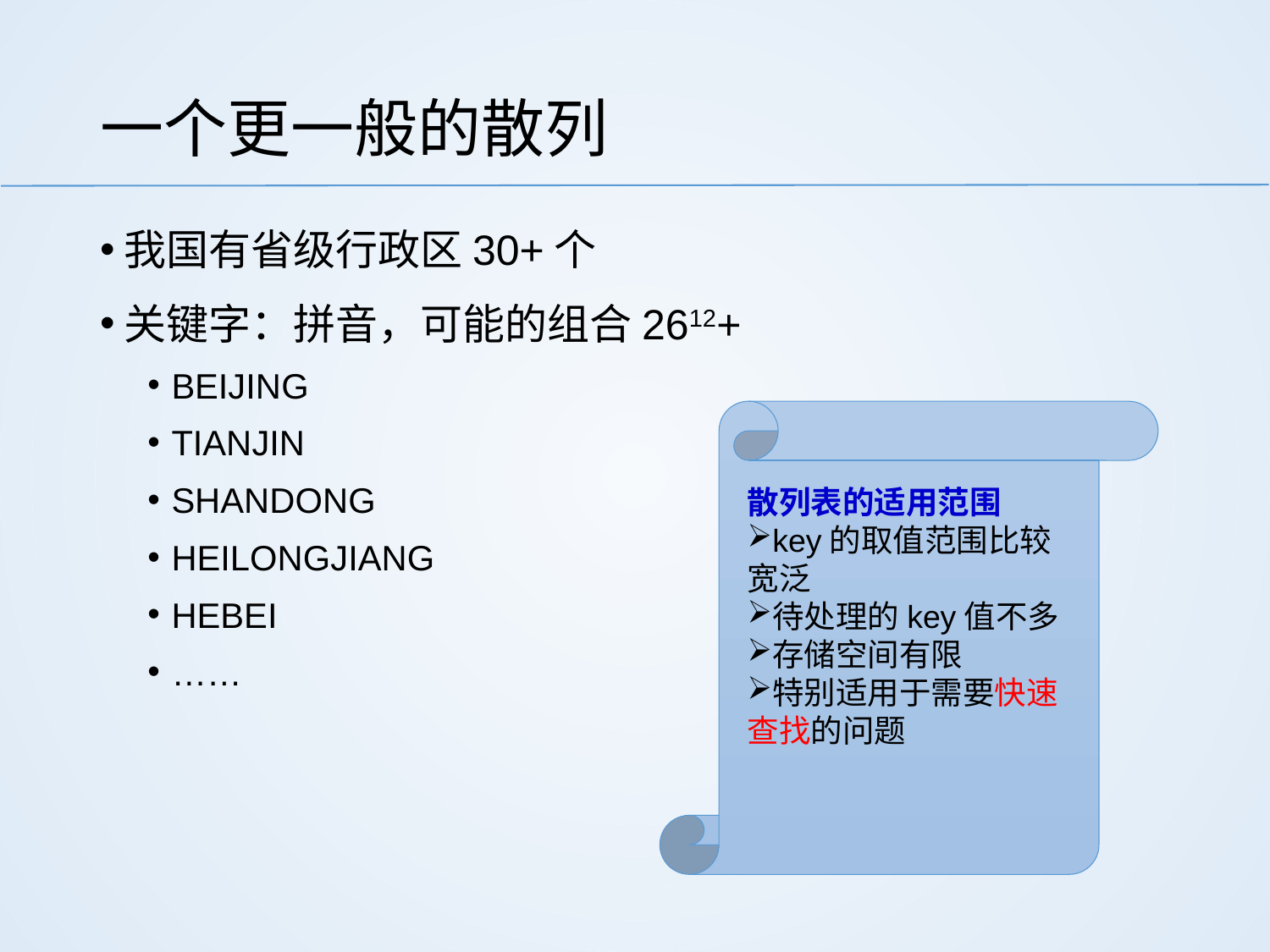

# 一个更一般的散列
我国有省级行政区30+个
关键字：拼音，可能的组合2612+
BEIJING
TIANJIN
SHANDONG
HEILONGJIANG
HEBEI
……

散列表的适用范围
key的取值范围比较宽泛
待处理的key值不多
存储空间有限
特别适用于需要快速查找的问题

25